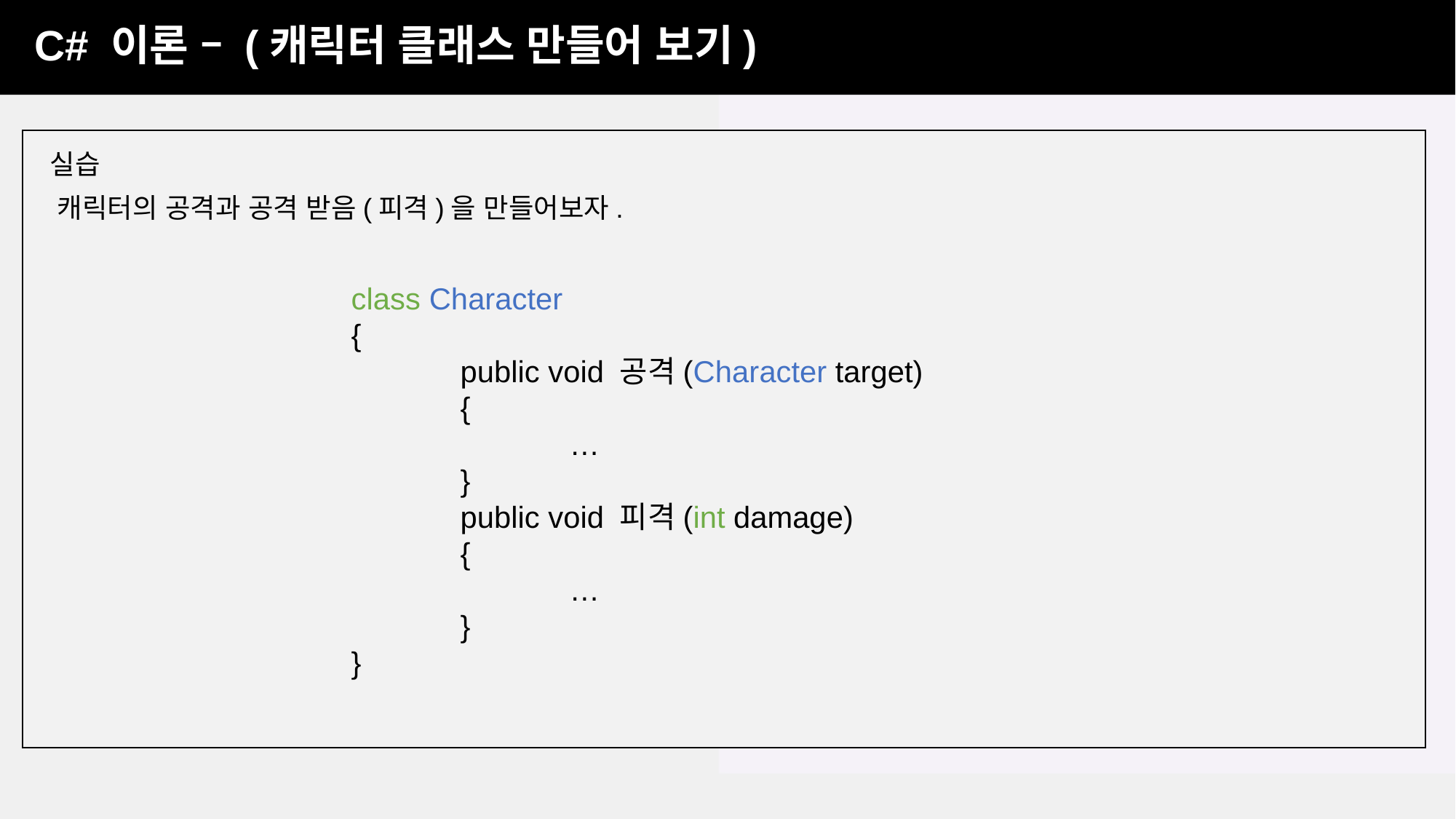

C# 이론 – (캐릭터 클래스 만들어 보기)
실습
캐릭터의 공격과 공격 받음(피격)을 만들어보자.
class Character
{
	public void 공격(Character target)
	{
		…
	}
	public void 피격(int damage)
	{
		…
	}
}